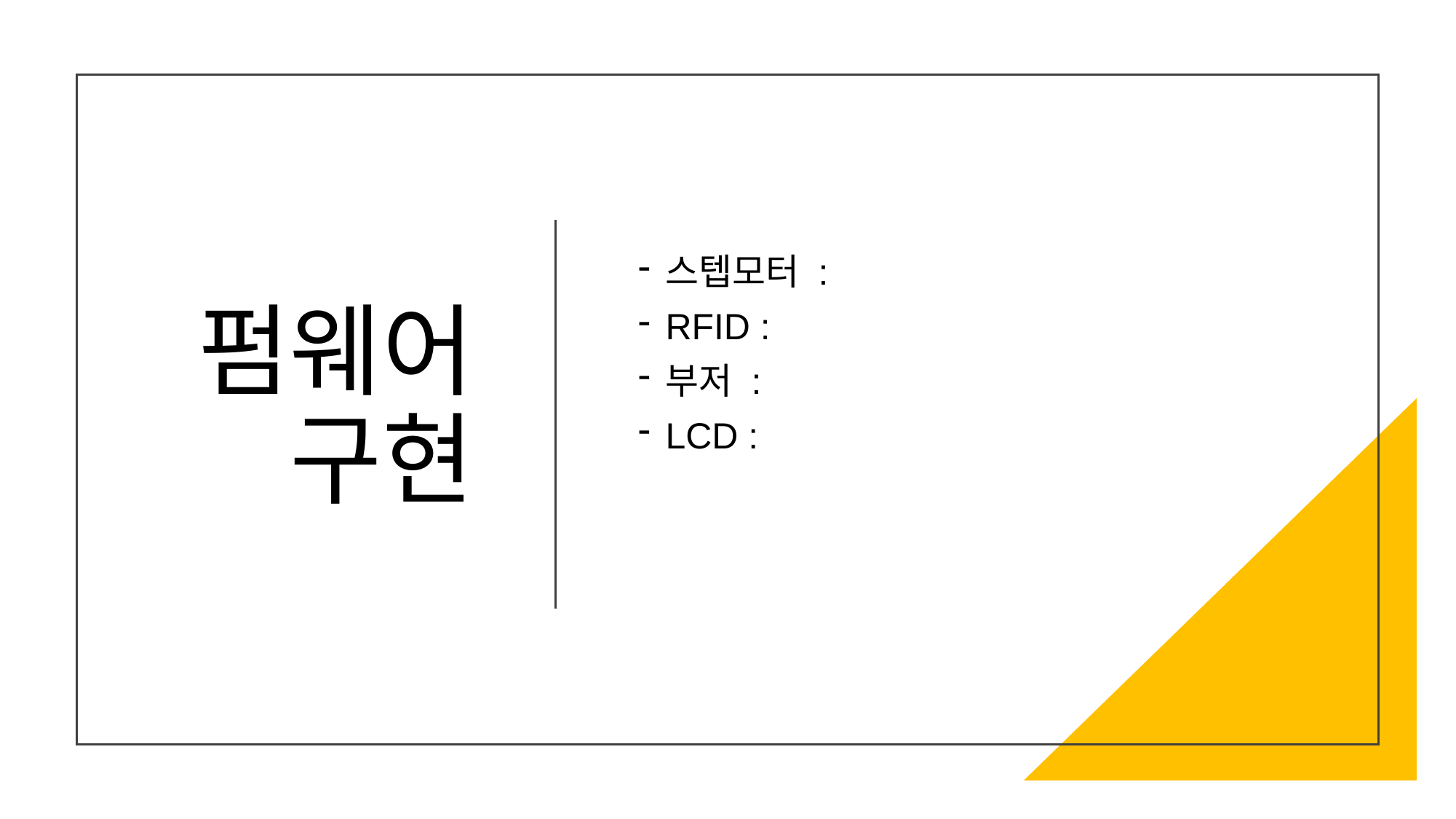

# 펌웨어 구현
스텝모터 :
RFID :
부저 :
LCD :